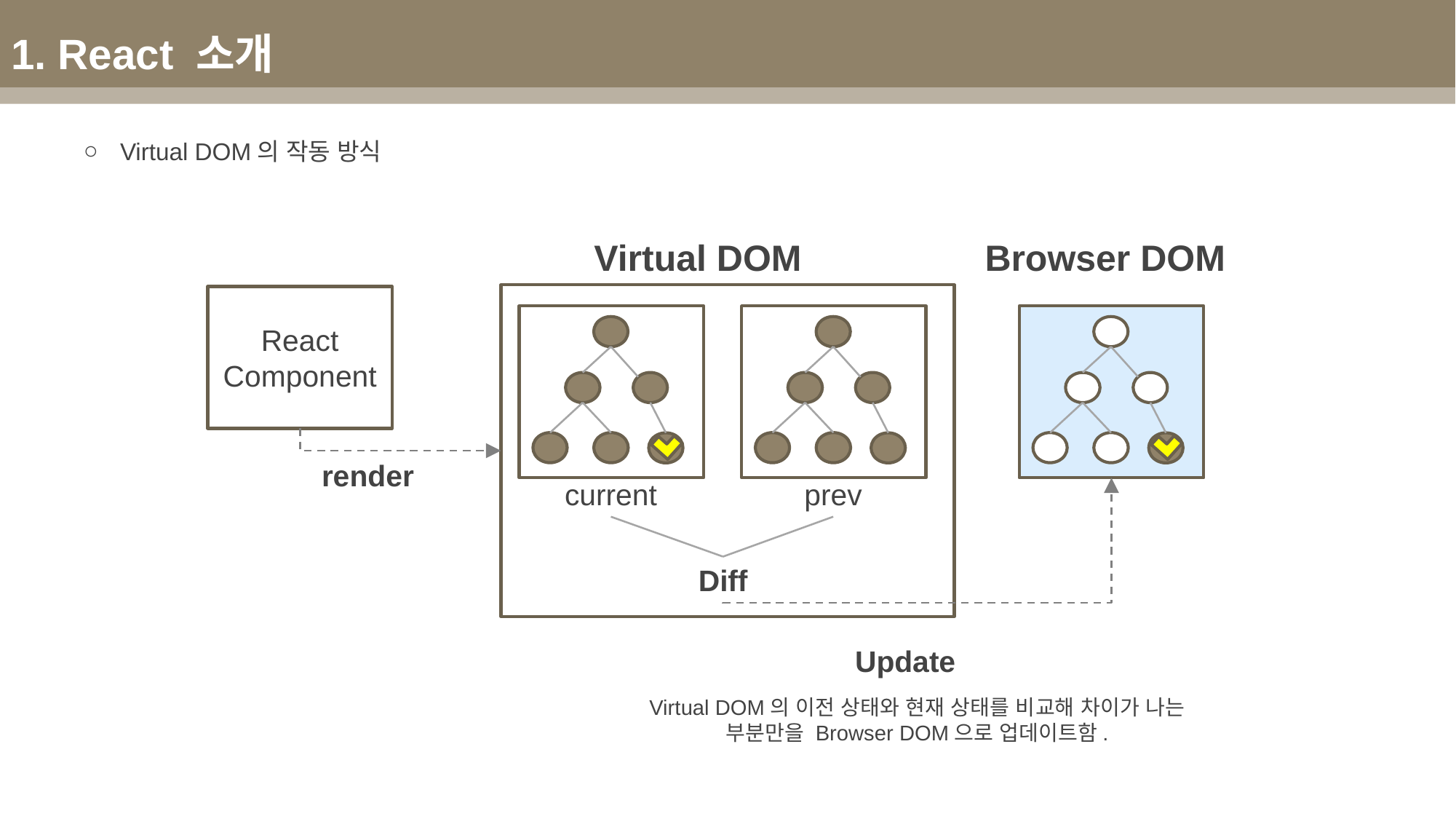

1. React 소개
Virtual DOM의 작동 방식
Virtual DOM
Browser DOM

React Component

render
current
prev
Diff
Update
Virtual DOM의 이전 상태와 현재 상태를 비교해 차이가 나는 부분만을 Browser DOM으로 업데이트함.